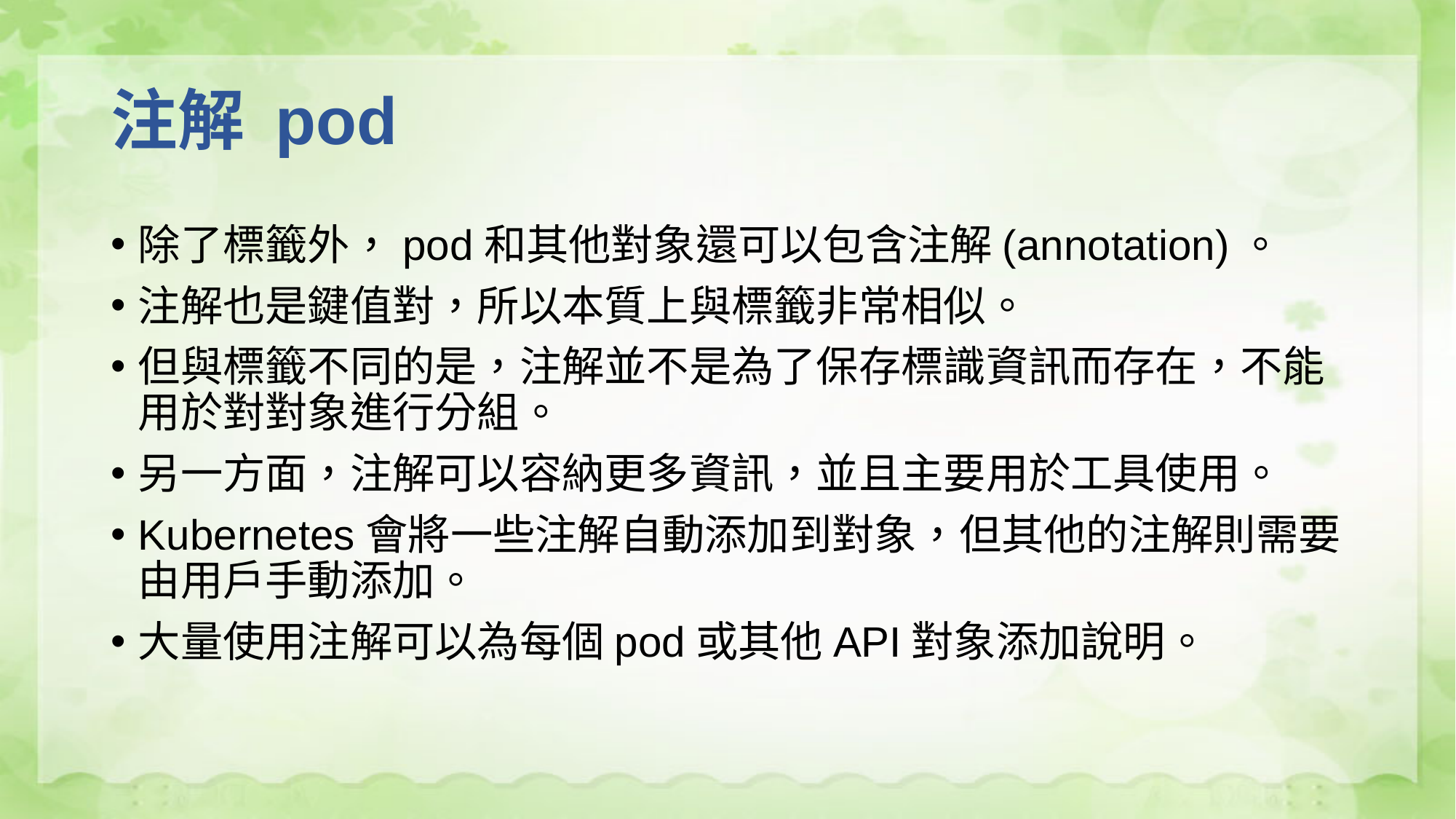

# 注解 pod
除了標籤外，pod和其他對象還可以包含注解(annotation)。
注解也是鍵值對，所以本質上與標籤非常相似。
但與標籤不同的是，注解並不是為了保存標識資訊而存在，不能用於對對象進行分組。
另一方面，注解可以容納更多資訊，並且主要用於工具使用。
Kubernetes會將一些注解自動添加到對象，但其他的注解則需要由用戶手動添加。
大量使用注解可以為每個pod或其他API對象添加說明。